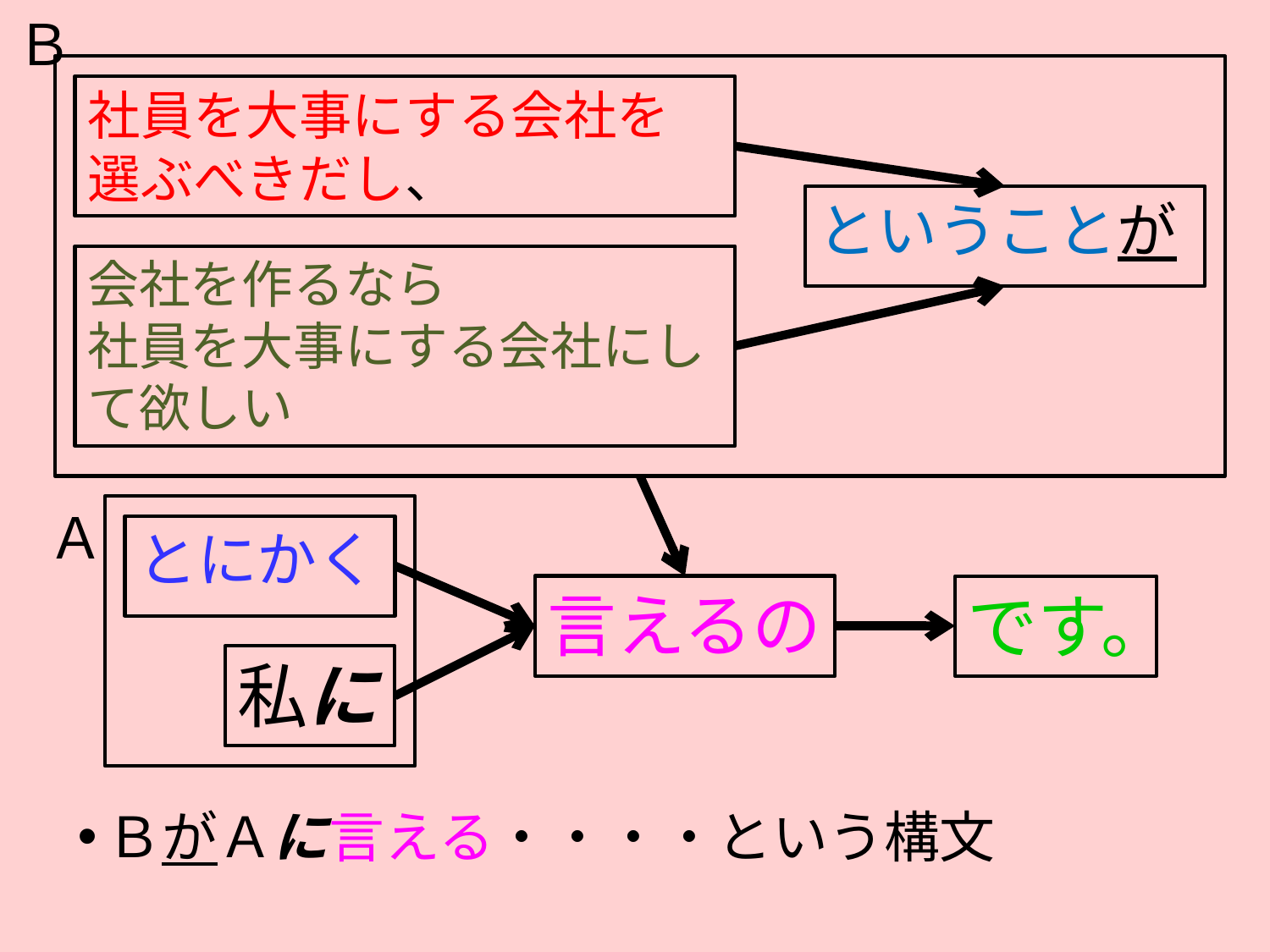

Ｂ

社員を大事にする会社を選ぶべきだし、
ということが
会社を作るなら
社員を大事にする会社にして欲しい
Ａ

とにかく
言えるの
です。
私に
ＢがＡに言える・・・・という構文